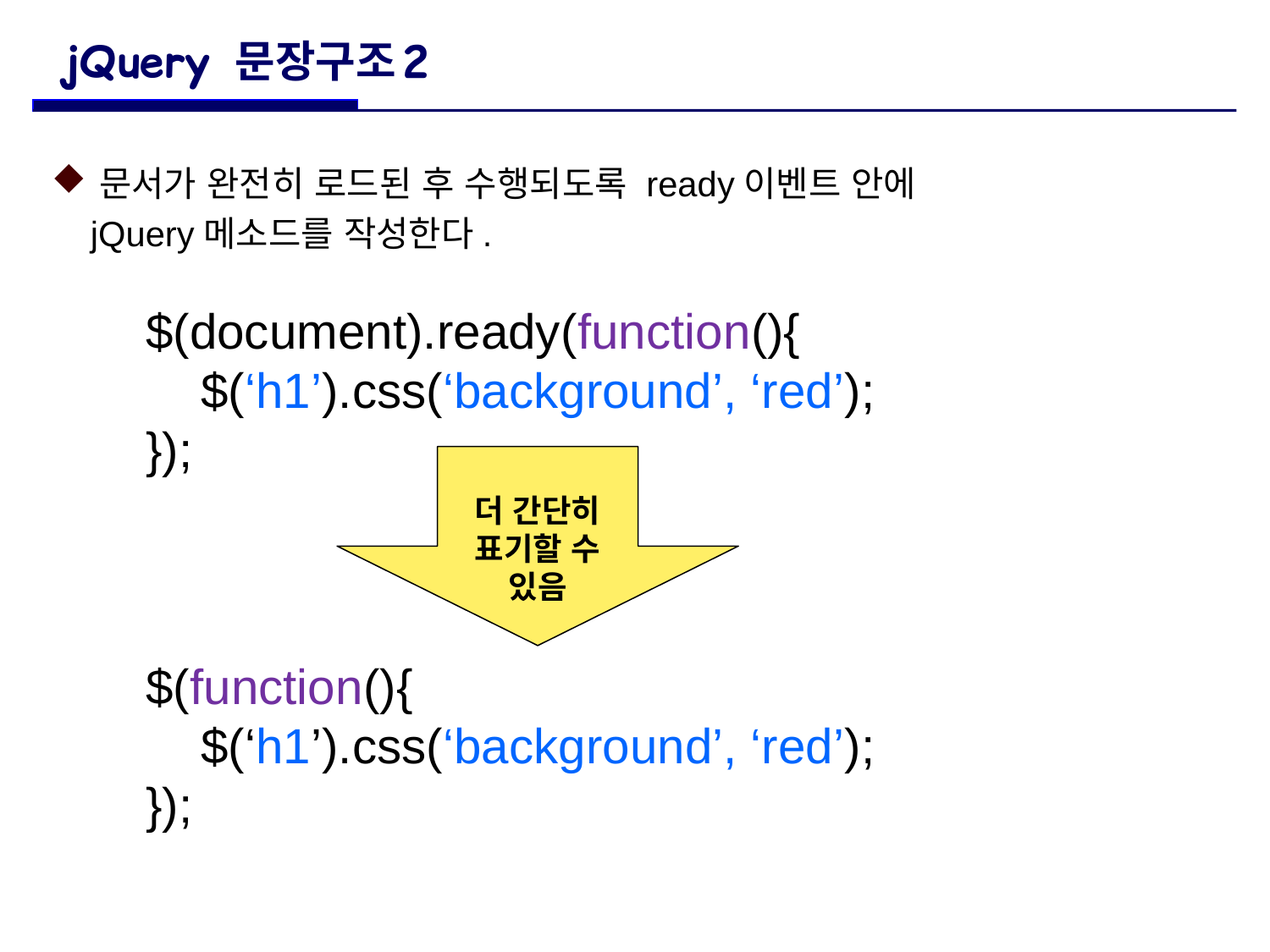

# jQuery 문장구조2
문서가 완전히 로드된 후 수행되도록 ready이벤트 안에
    jQuery메소드를 작성한다.
$(document).ready(function(){
    $(‘h1’).css(‘background’, ‘red’);
});

$(function(){
    $(‘h1’).css(‘background’, ‘red’);
});

더 간단히
표기할 수 있음